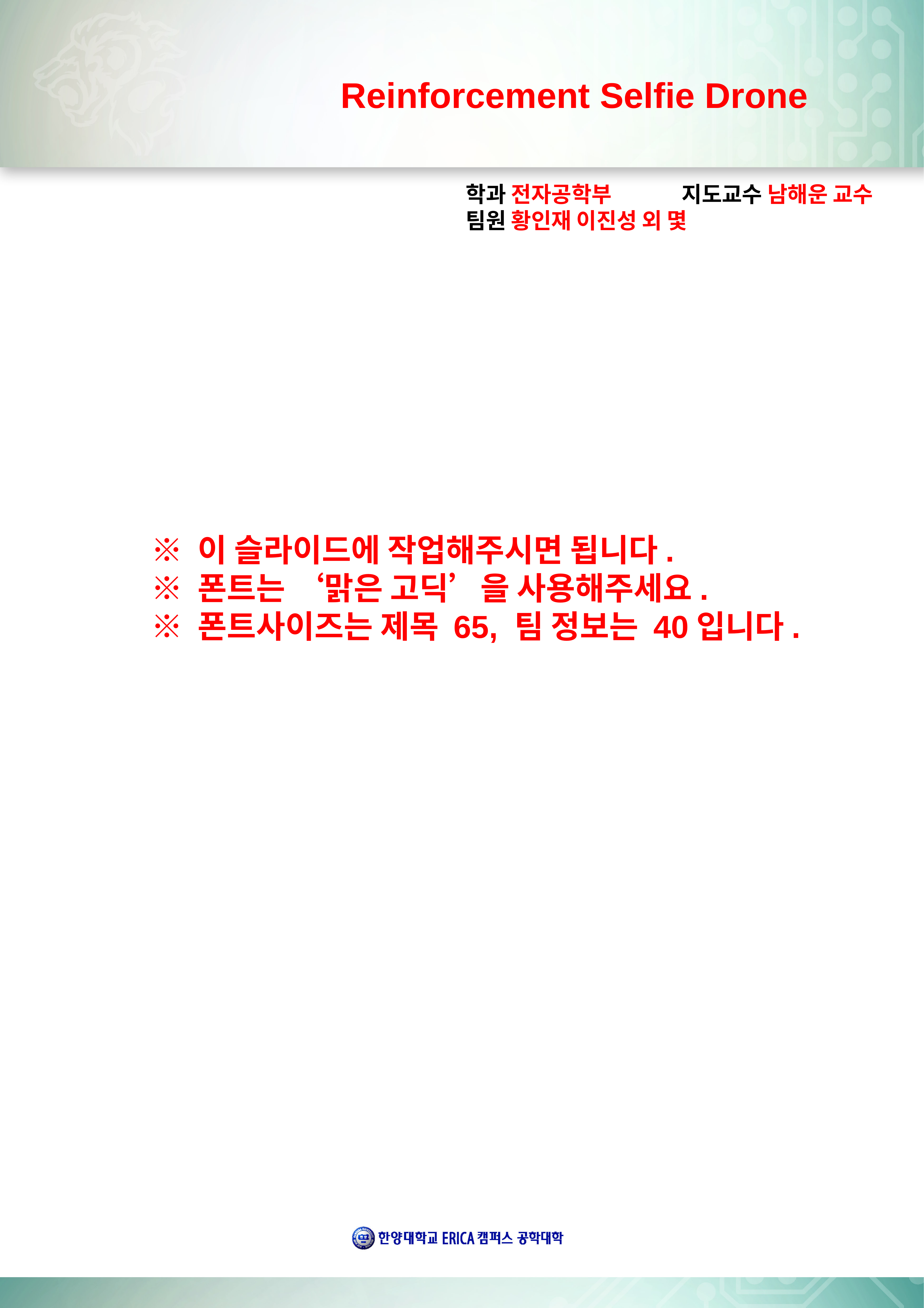

Reinforcement Selfie Drone
학과 전자공학부              지도교수 남해운 교수
팀원 황인재 이진성 외 몇
※ 이 슬라이드에 작업해주시면 됩니다.
※ 폰트는 ‘맑은 고딕’을 사용해주세요.
※ 폰트사이즈는 제목 65, 팀 정보는 40입니다.